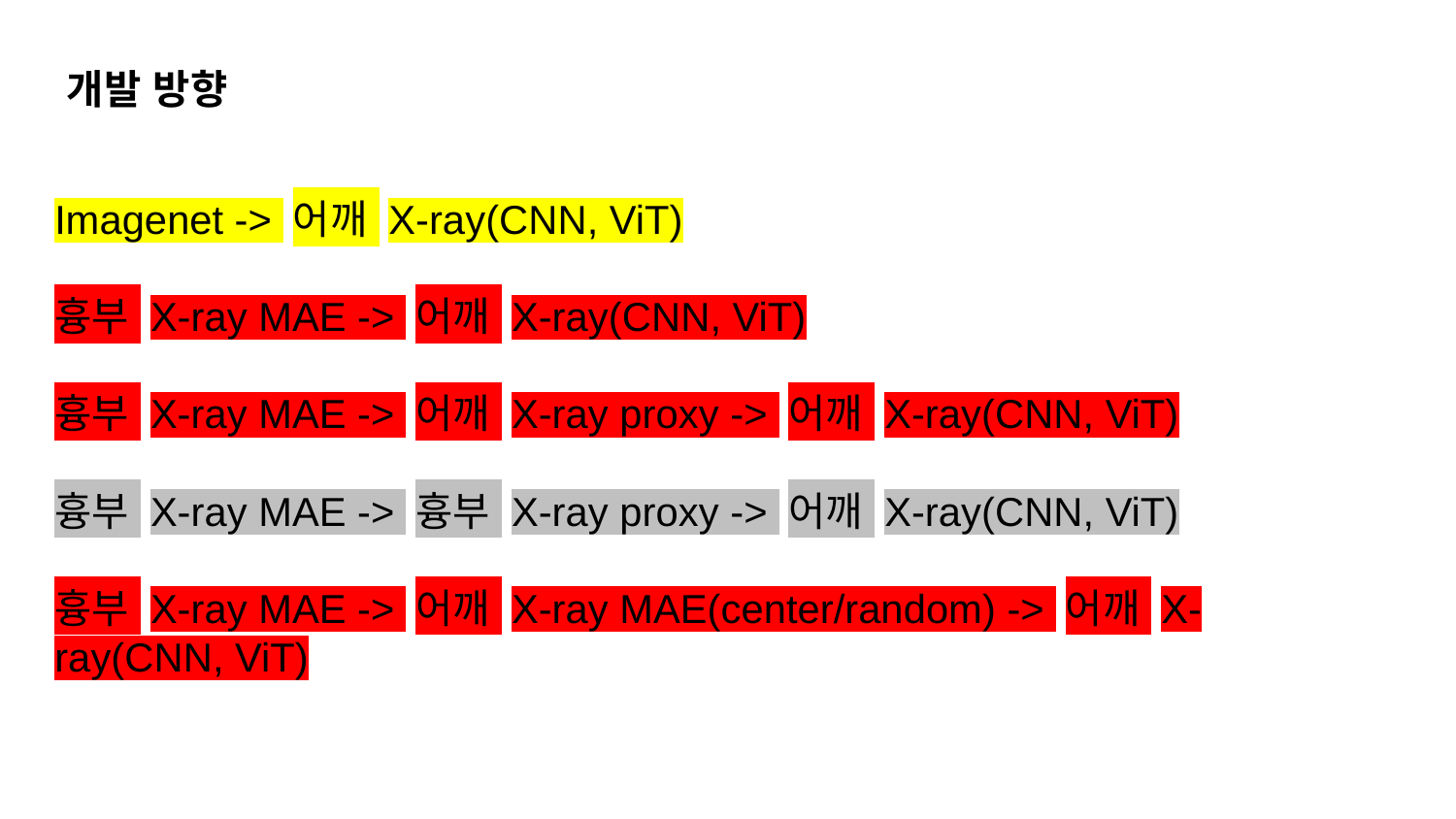

개발 방향
Imagenet -> 어깨 X-ray(CNN, ViT)

흉부 X-ray MAE -> 어깨 X-ray(CNN, ViT)

흉부 X-ray MAE -> 어깨 X-ray proxy -> 어깨 X-ray(CNN, ViT)

흉부 X-ray MAE -> 흉부 X-ray proxy -> 어깨 X-ray(CNN, ViT)
흉부 X-ray MAE -> 어깨 X-ray MAE(center/random) -> 어깨 X-ray(CNN, ViT)